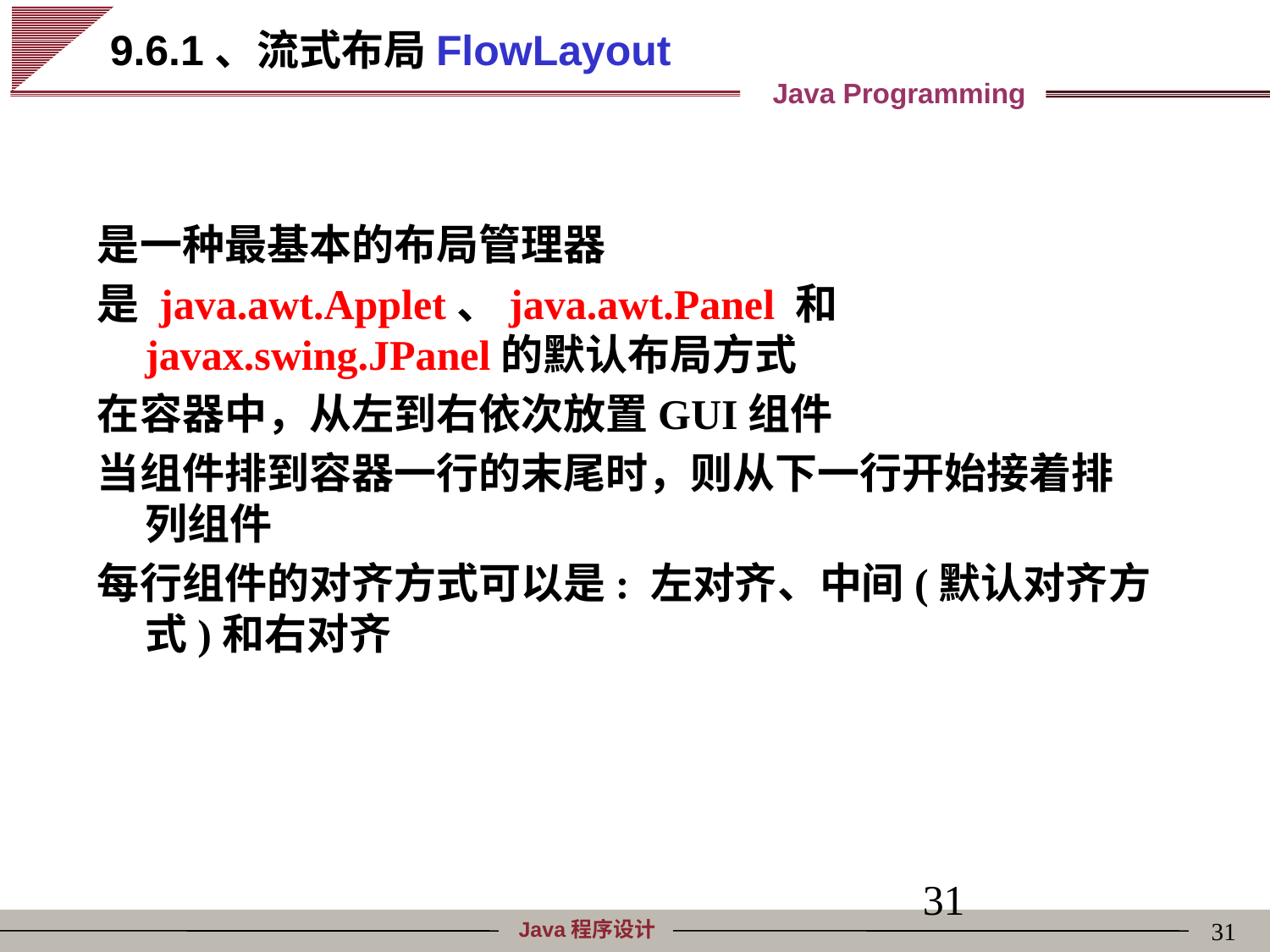

# 9.6.1、流式布局FlowLayout
是一种最基本的布局管理器
是 java.awt.Applet、java.awt.Panel 和 javax.swing.JPanel的默认布局方式
在容器中，从左到右依次放置GUI组件
当组件排到容器一行的末尾时，则从下一行开始接着排列组件
每行组件的对齐方式可以是: 左对齐、中间(默认对齐方式)和右对齐
31